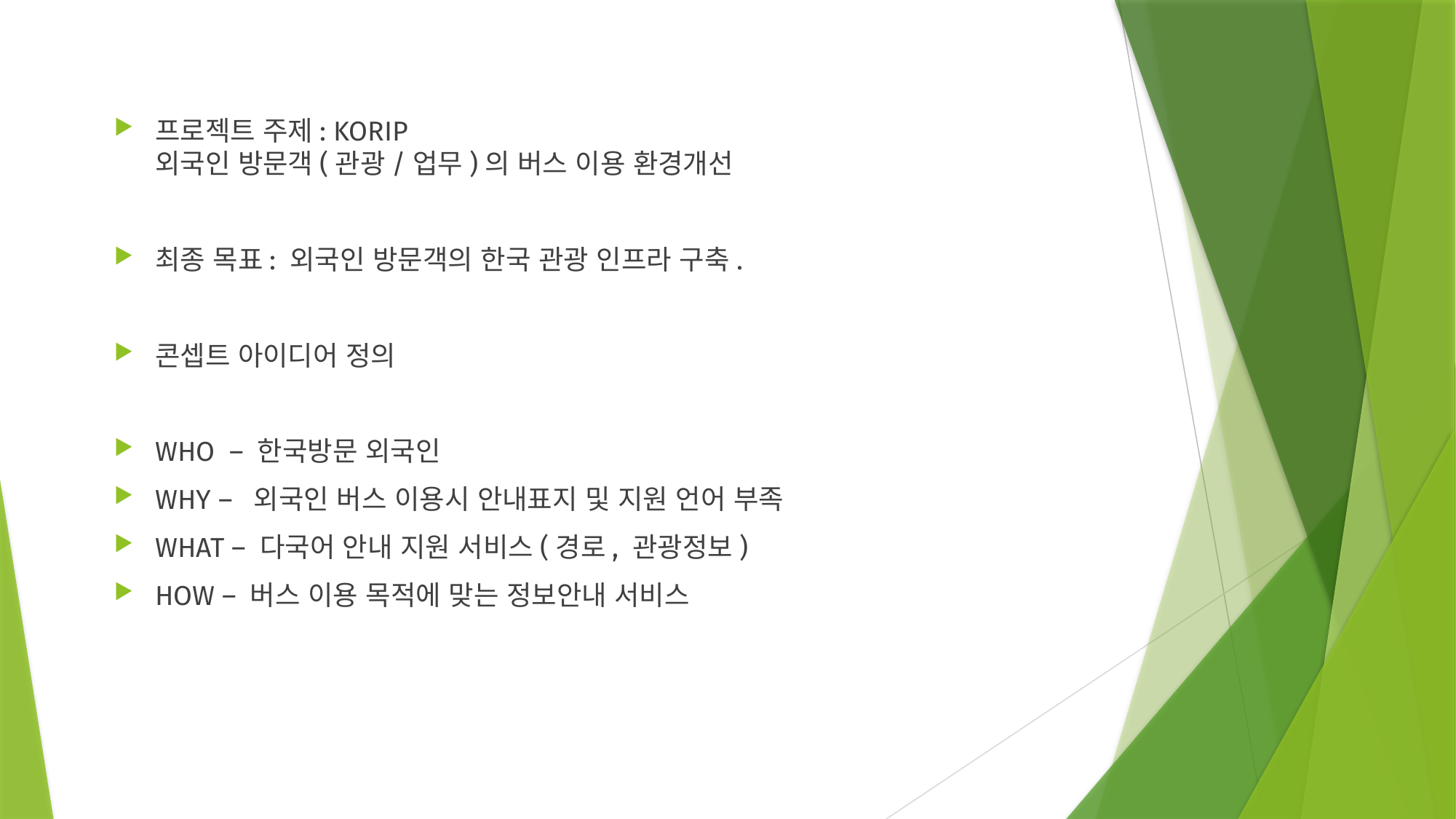

프로젝트 주제: KORIP
외국인 방문객(관광/업무)의 버스 이용 환경개선

최종 목표: 외국인 방문객의 한국 관광 인프라 구축.

콘셉트 아이디어 정의

WHO  – 한국방문 외국인
WHY –  외국인 버스 이용시 안내표지 및 지원 언어 부족
WHAT – 다국어 안내 지원 서비스(경로, 관광정보)
HOW – 버스 이용 목적에 맞는 정보안내 서비스